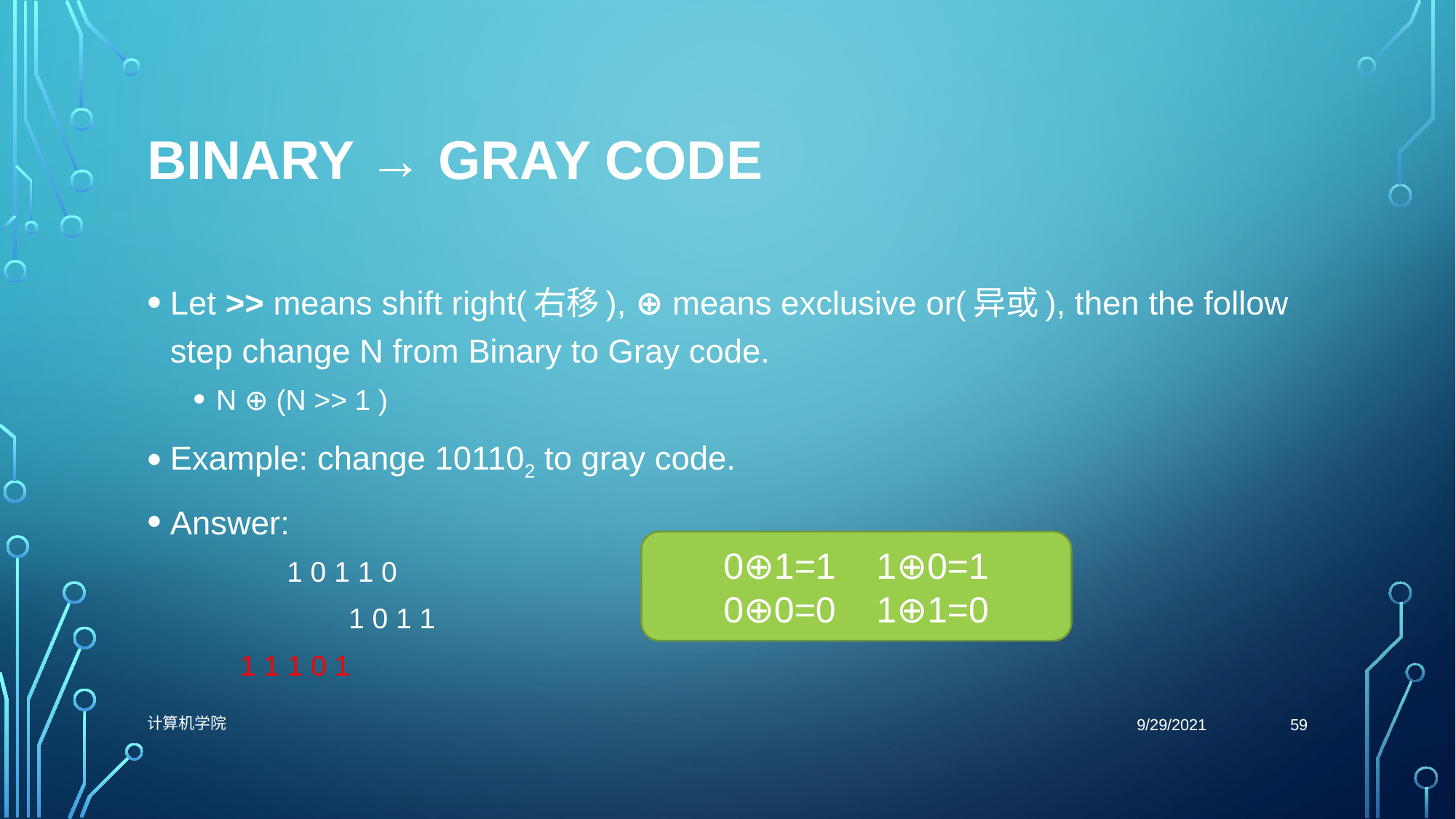

# Binary → Gray code
Let >> means shift right(右移), ⊕ means exclusive or(异或), then the follow step change N from Binary to Gray code.
N ⊕ (N >> 1 )
Example: change 101102 to gray code.
Answer:
            1 0 1 1 0
 	         1 0 1 1
	      1 1 1 0 1

0⊕1=1    1⊕0=1
0⊕0=0    1⊕1=0
59
计算机学院
9/29/2021